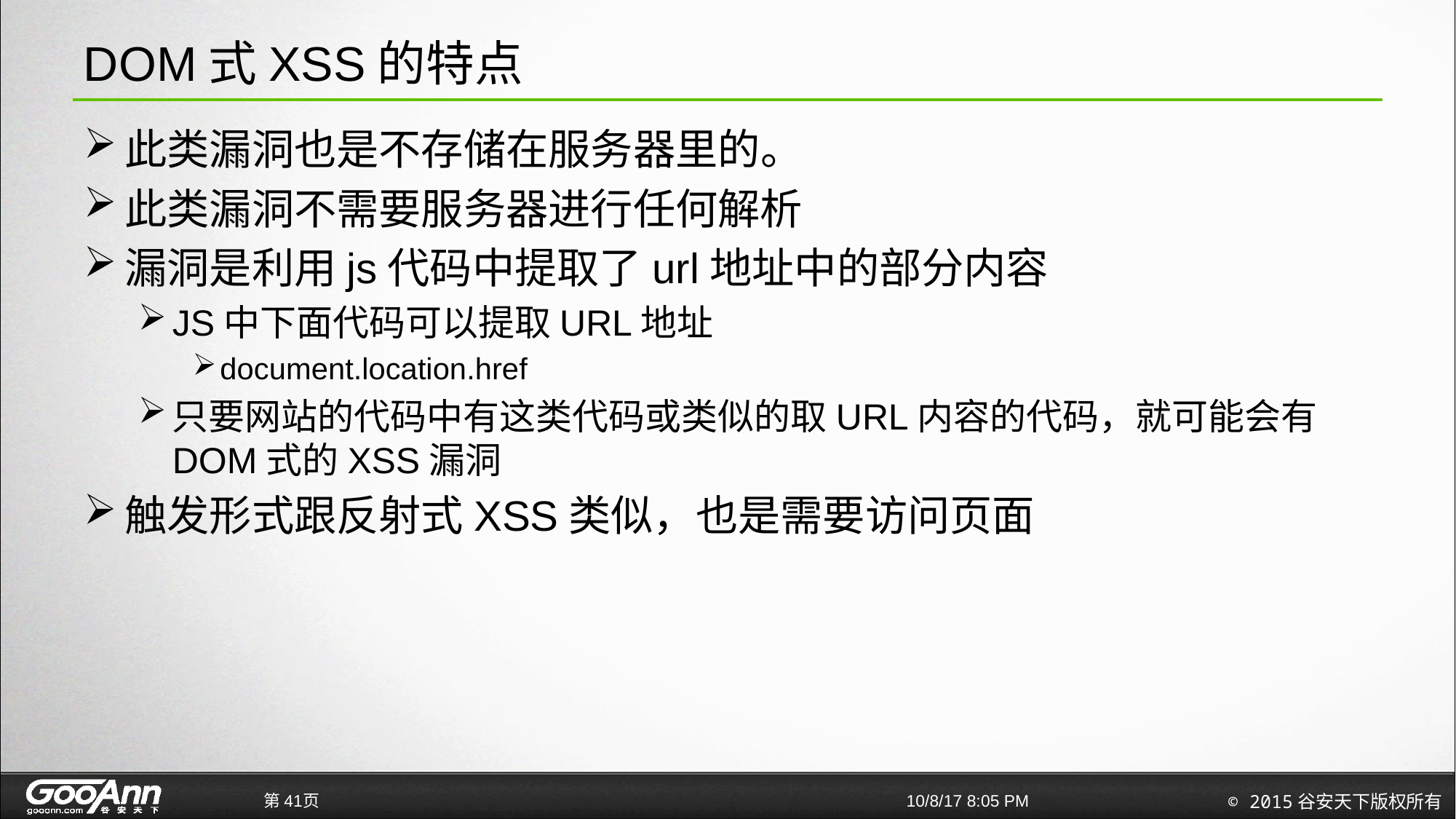

# DOM式XSS的特点
此类漏洞也是不存储在服务器里的。
此类漏洞不需要服务器进行任何解析
漏洞是利用js代码中提取了url地址中的部分内容
JS中下面代码可以提取URL地址
document.location.href
只要网站的代码中有这类代码或类似的取URL内容的代码，就可能会有DOM式的XSS漏洞
触发形式跟反射式XSS类似，也是需要访问页面